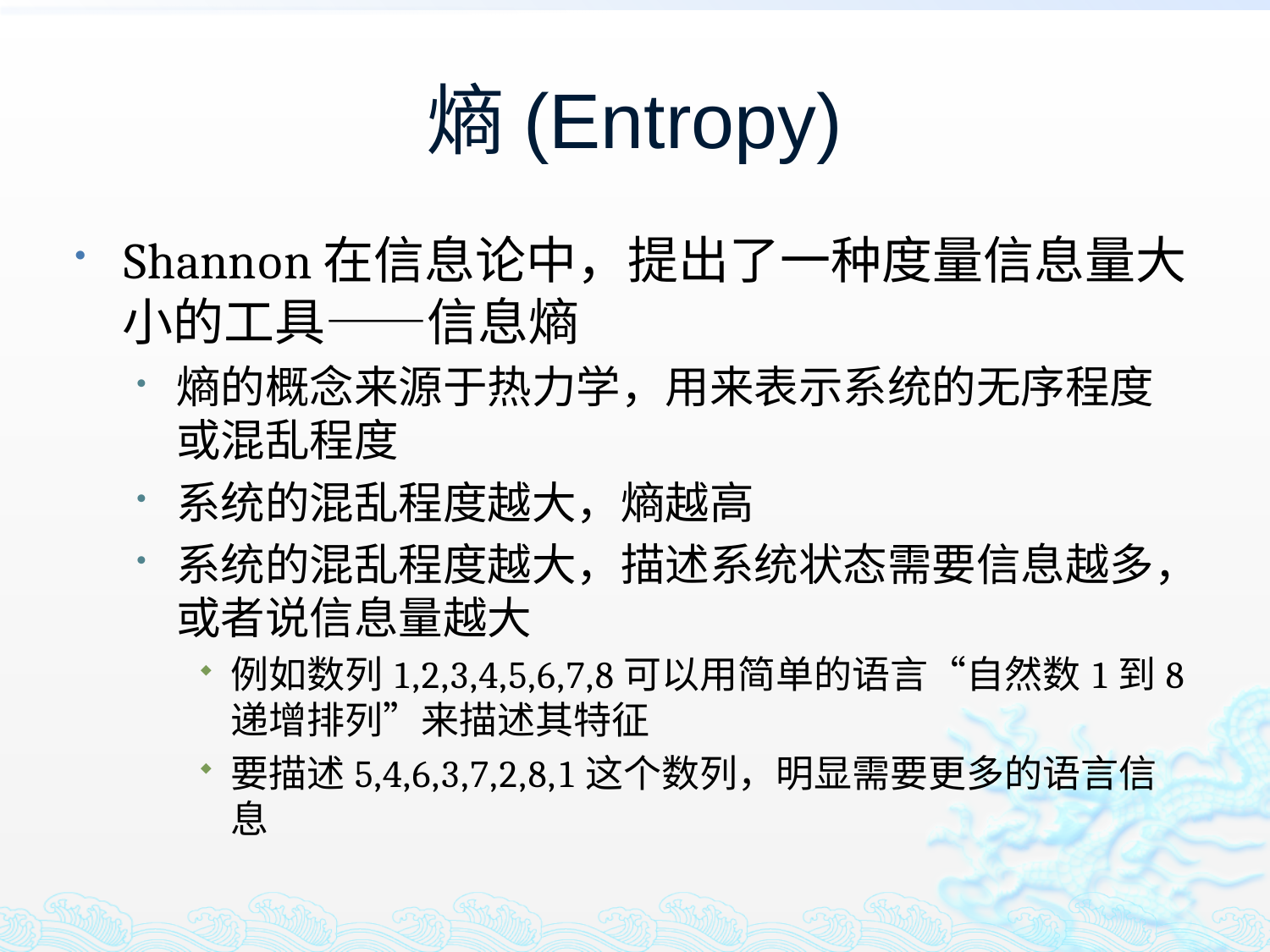

# 熵(Entropy)
Shannon在信息论中，提出了一种度量信息量大小的工具——信息熵
熵的概念来源于热力学，用来表示系统的无序程度或混乱程度
系统的混乱程度越大，熵越高
系统的混乱程度越大，描述系统状态需要信息越多，或者说信息量越大
例如数列1,2,3,4,5,6,7,8可以用简单的语言“自然数1到8递增排列”来描述其特征
要描述5,4,6,3,7,2,8,1这个数列，明显需要更多的语言信息